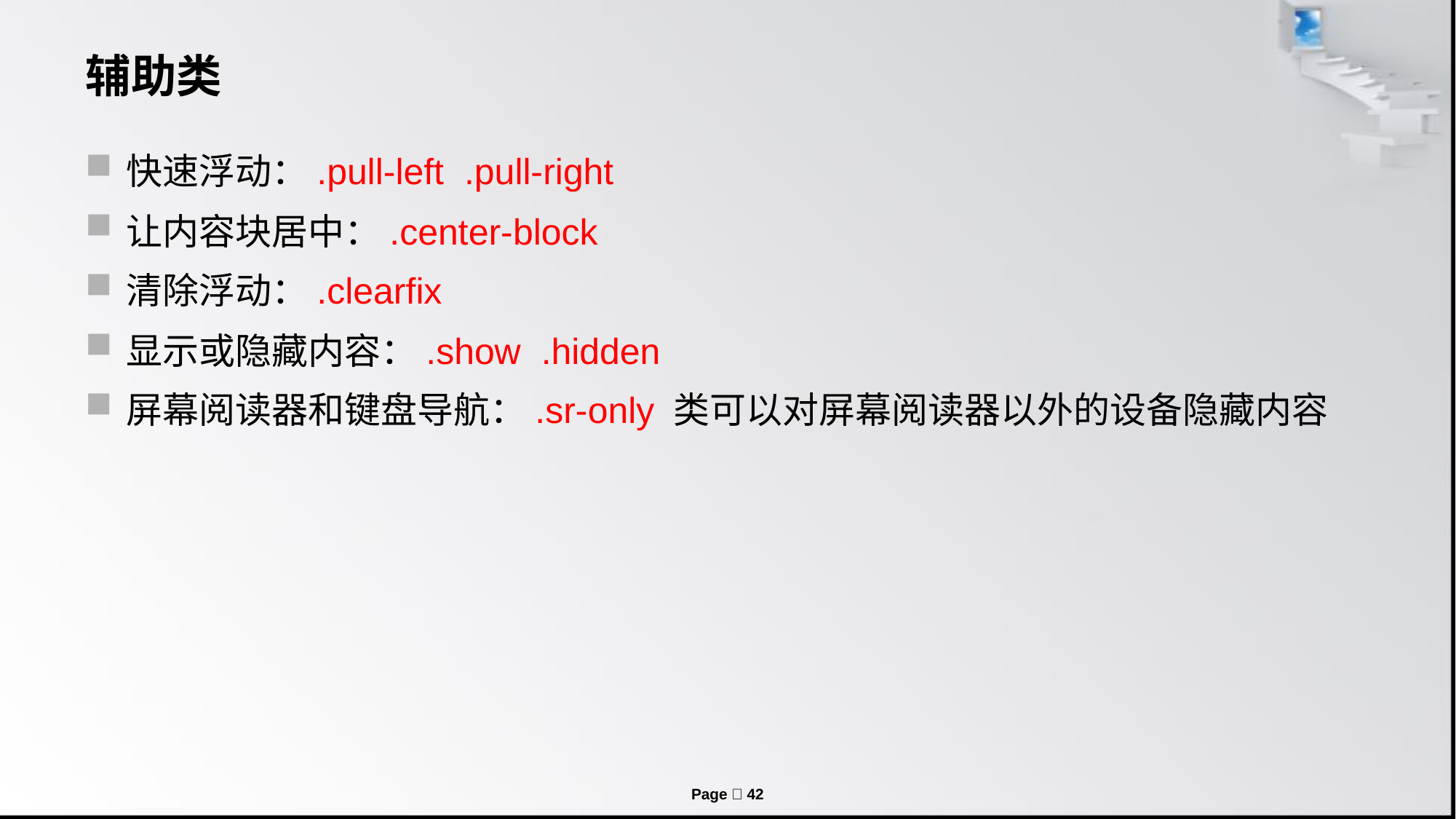

# 辅助类
快速浮动：.pull-left  .pull-right
让内容块居中：.center-block
清除浮动：.clearfix
显示或隐藏内容：.show  .hidden
屏幕阅读器和键盘导航：.sr-only 类可以对屏幕阅读器以外的设备隐藏内容